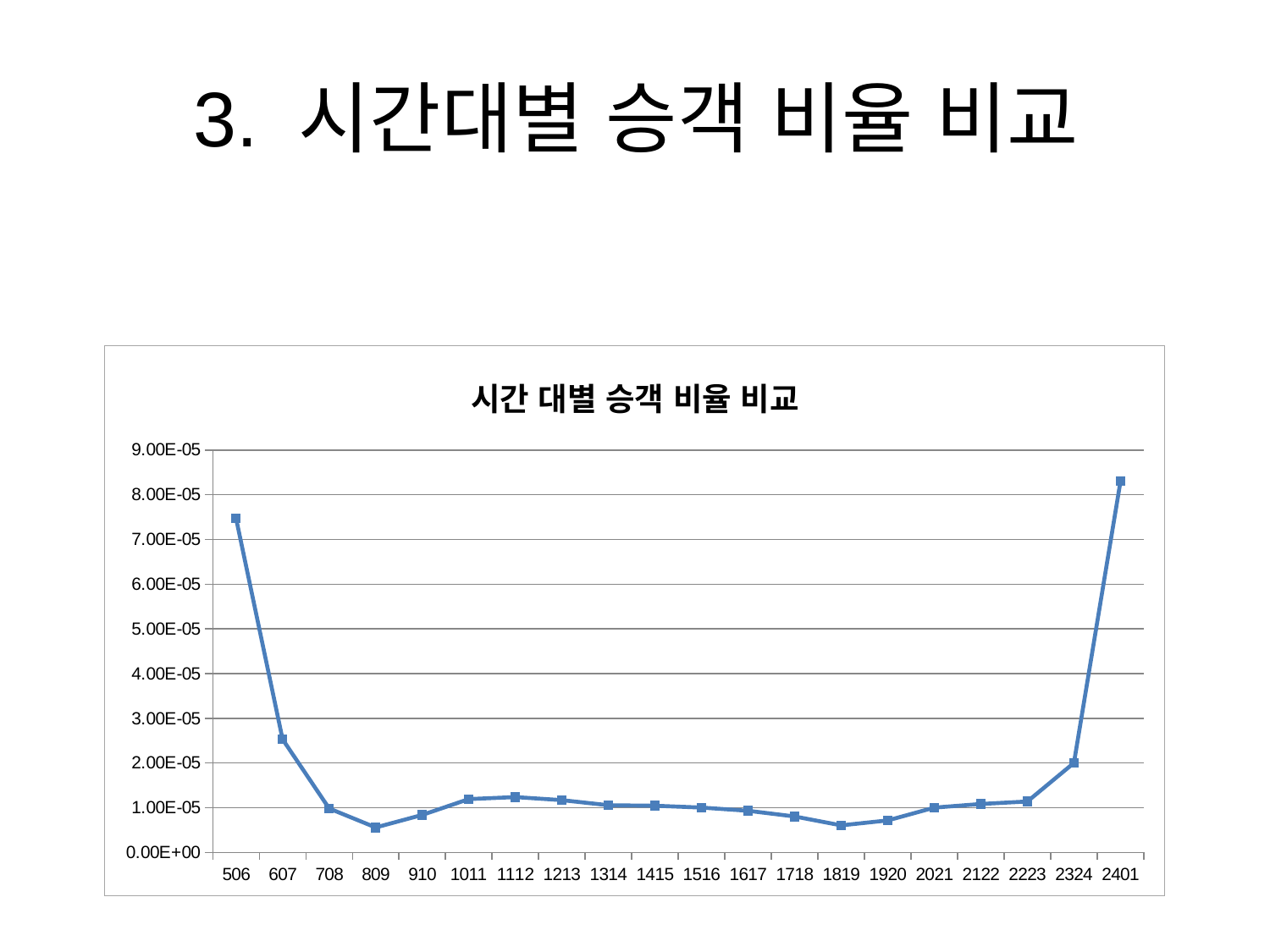

# 3. 시간대별 승객 비율 비교

### Chart: 시간 대별 승객 비율 비교

| Category |  |
|---|---|
| 506 | 7.47299260472651e-05 |
| 607 | 2.52968010424305e-05 |
| 708 | 9.81902554026733e-06 |
| 809 | 5.56904222887772e-06 |
| 910 | 8.38149901433571e-06 |
| 1011 | 1.19195705521764e-05 |
| 1112 | 1.23686725272735e-05 |
| 1213 | 1.16868248813436e-05 |
| 1314 | 1.05503494856018e-05 |
| 1415 | 1.04347601059086e-05 |
| 1516 | 1.00179039980252e-05 |
| 1617 | 9.30831060864436e-06 |
| 1718 | 8.03676466215289e-06 |
| 1819 | 6.03686216702705e-06 |
| 1920 | 7.14962477339264e-06 |
| 2021 | 1.00094298838936e-05 |
| 2122 | 1.082474371878e-05 |
| 2223 | 1.13869783753309e-05 |
| 2324 | 2.00123356036661e-05 |
| 2401 | 8.30231725977037e-05 |